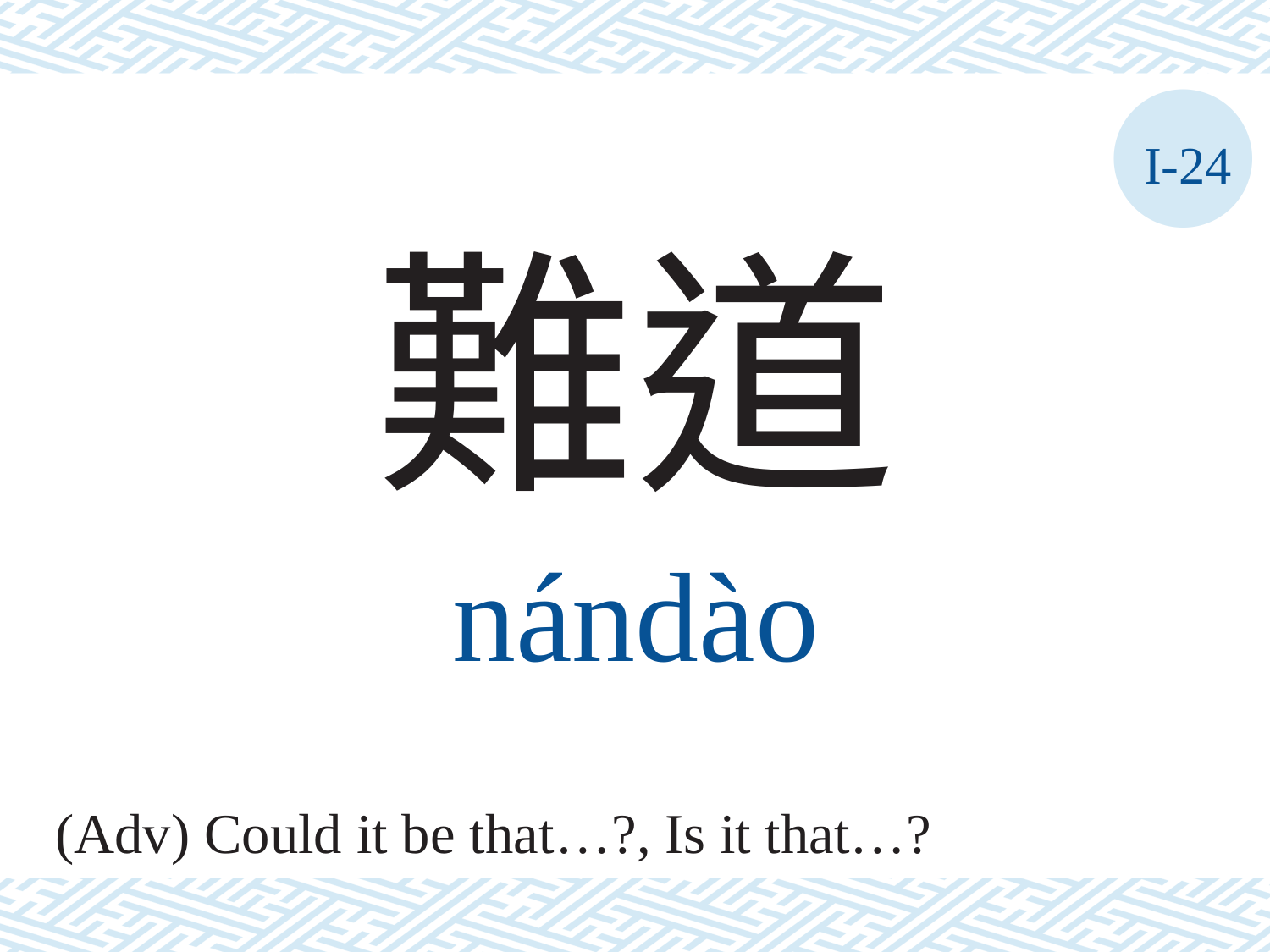

I-24
難道
nándào
(Adv) Could it be that…?, Is it that…?